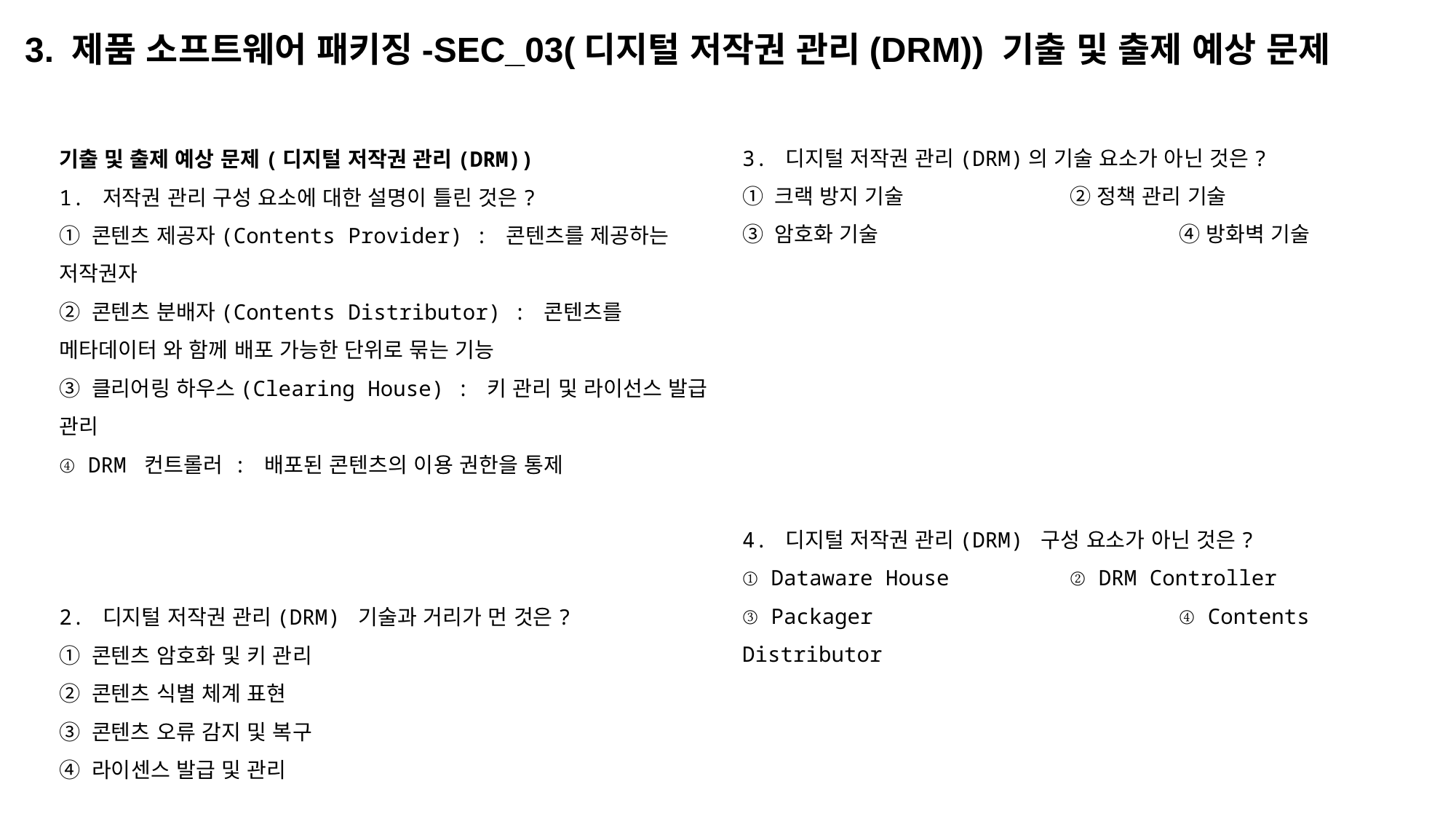

# 3. 제품 소프트웨어 패키징-SEC_03(디지털 저작권 관리(DRM)) 기출 및 출제 예상 문제
3. 디지털 저작권 관리(DRM)의 기술 요소가 아닌 것은?
① 크랙 방지 기술		② 정책 관리 기술
③ 암호화 기술			④ 방화벽 기술

4. 디지털 저작권 관리(DRM) 구성 요소가 아닌 것은?
① Dataware House      	② DRM Controller
③ Packager			④ Contents Distributor

기출 및 출제 예상 문제(디지털 저작권 관리(DRM))
1. 저작권 관리 구성 요소에 대한 설명이 틀린 것은?
① 콘텐츠 제공자(Contents Provider) : 콘텐츠를 제공하는 저작권자
② 콘텐츠 분배자(Contents Distributor) : 콘텐츠를 메타데이터 와 함께 배포 가능한 단위로 묶는 기능
③ 클리어링 하우스(Clearing House) : 키 관리 및 라이선스 발급 관리
④ DRM 컨트롤러 : 배포된 콘텐츠의 이용 권한을 통제

2. 디지털 저작권 관리(DRM) 기술과 거리가 먼 것은?
① 콘텐츠 암호화 및 키 관리
② 콘텐츠 식별 체계 표현
③ 콘텐츠 오류 감지 및 복구
④ 라이센스 발급 및 관리